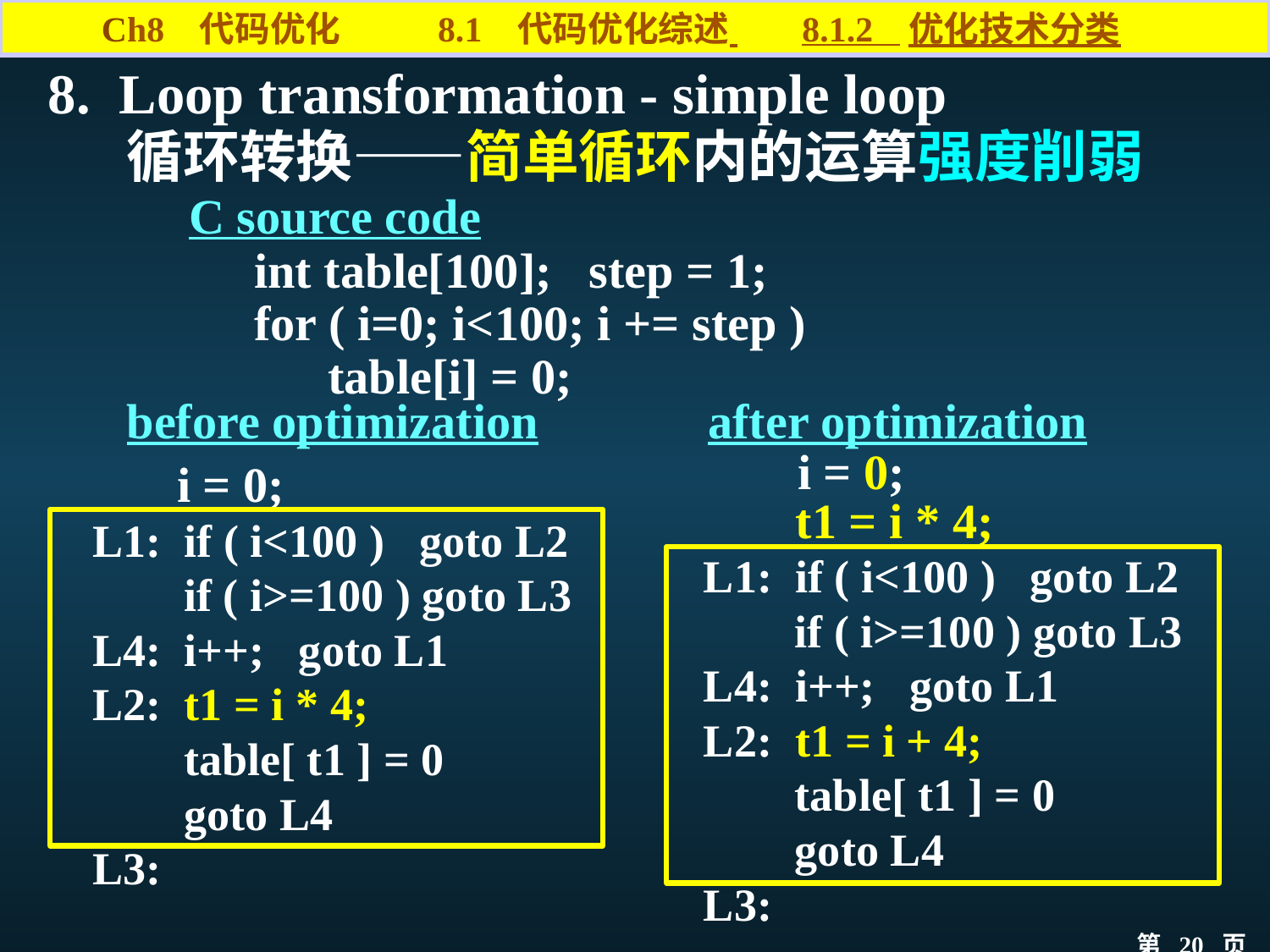

Ch8   代码优化           8.1   代码优化综述        8.1.2   优化技术分类
 8.  Loop transformation - simple loop
      循环转换——简单循环内的运算强度削弱
C source code
int table[100];   step = 1;
for ( i=0; i<100; i += step )
      table[i] = 0;
before optimization
after optimization
i = 0;
i = 0;
t1 = i * 4;

L1:  if ( i<100 )   goto L2
        if ( i>=100 ) goto L3
L4:  i++;   goto L1
L2:  t1 = i * 4;
        table[ t1 ] = 0
        goto L4
L3:

L1:  if ( i<100 )   goto L2
        if ( i>=100 ) goto L3
L4:  i++;   goto L1
L2:  t1 = i + 4;
        table[ t1 ] = 0
        goto L4
L3: